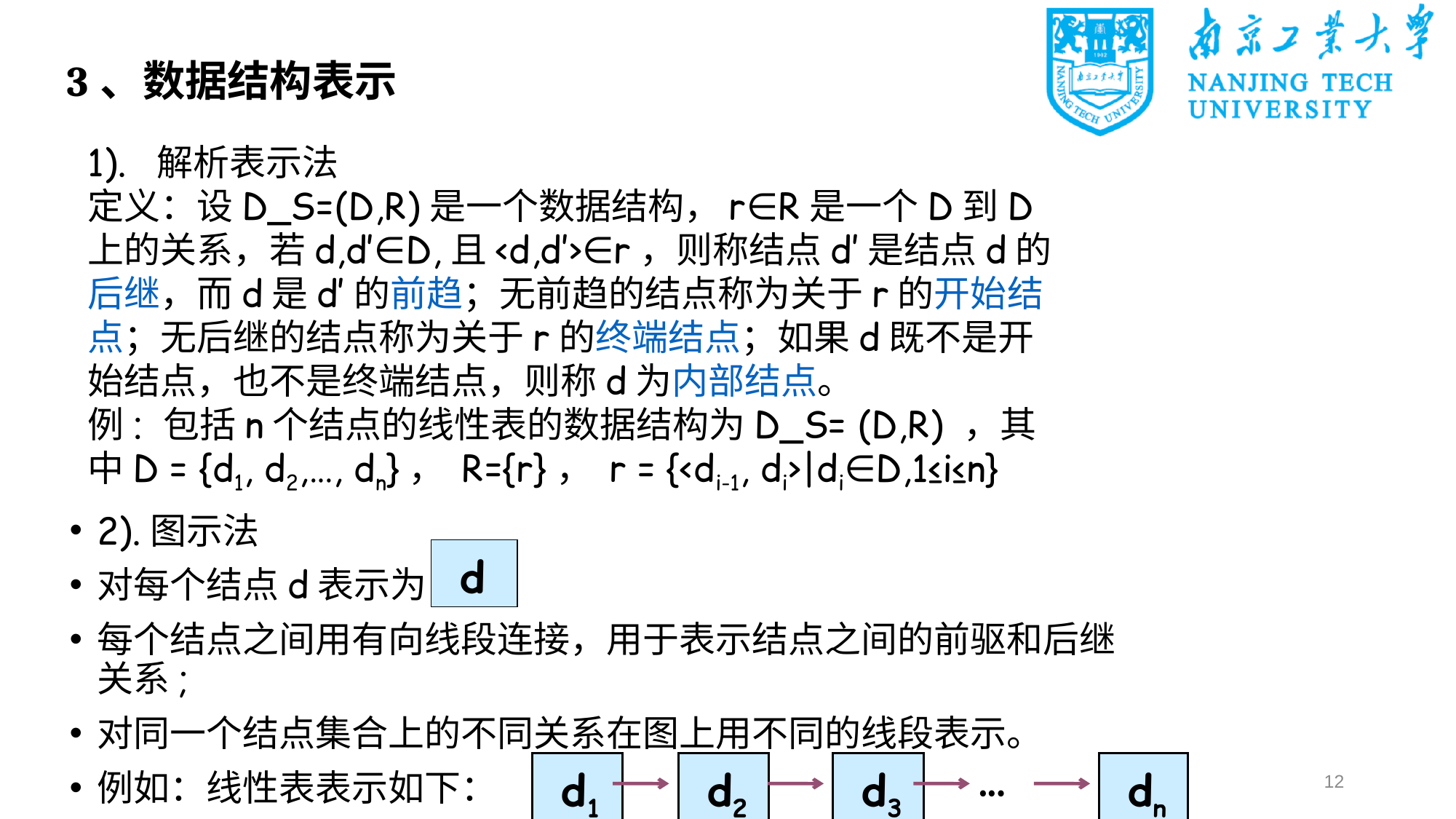

3、数据结构表示
1).  解析表示法
定义：设D_S=(D,R)是一个数据结构，r∈R是一个D到D上的关系，若d,d’∈D,且<d,d’>∈r，则称结点d’是结点d的后继，而d是d’的前趋；无前趋的结点称为关于r的开始结点；无后继的结点称为关于r的终端结点；如果d既不是开始结点，也不是终端结点，则称d为内部结点。
例: 包括n个结点的线性表的数据结构为D_S= (D,R) ，其中D = {d1, d2,…, dn}， R={r}， r = {<di-1, di>|di∈D,1≤i≤n}
2).图示法
对每个结点d表示为:
每个结点之间用有向线段连接，用于表示结点之间的前驱和后继关系;
对同一个结点集合上的不同关系在图上用不同的线段表示。
例如：线性表表示如下：
 d
…
 d1
 d2
 d3
 dn
12